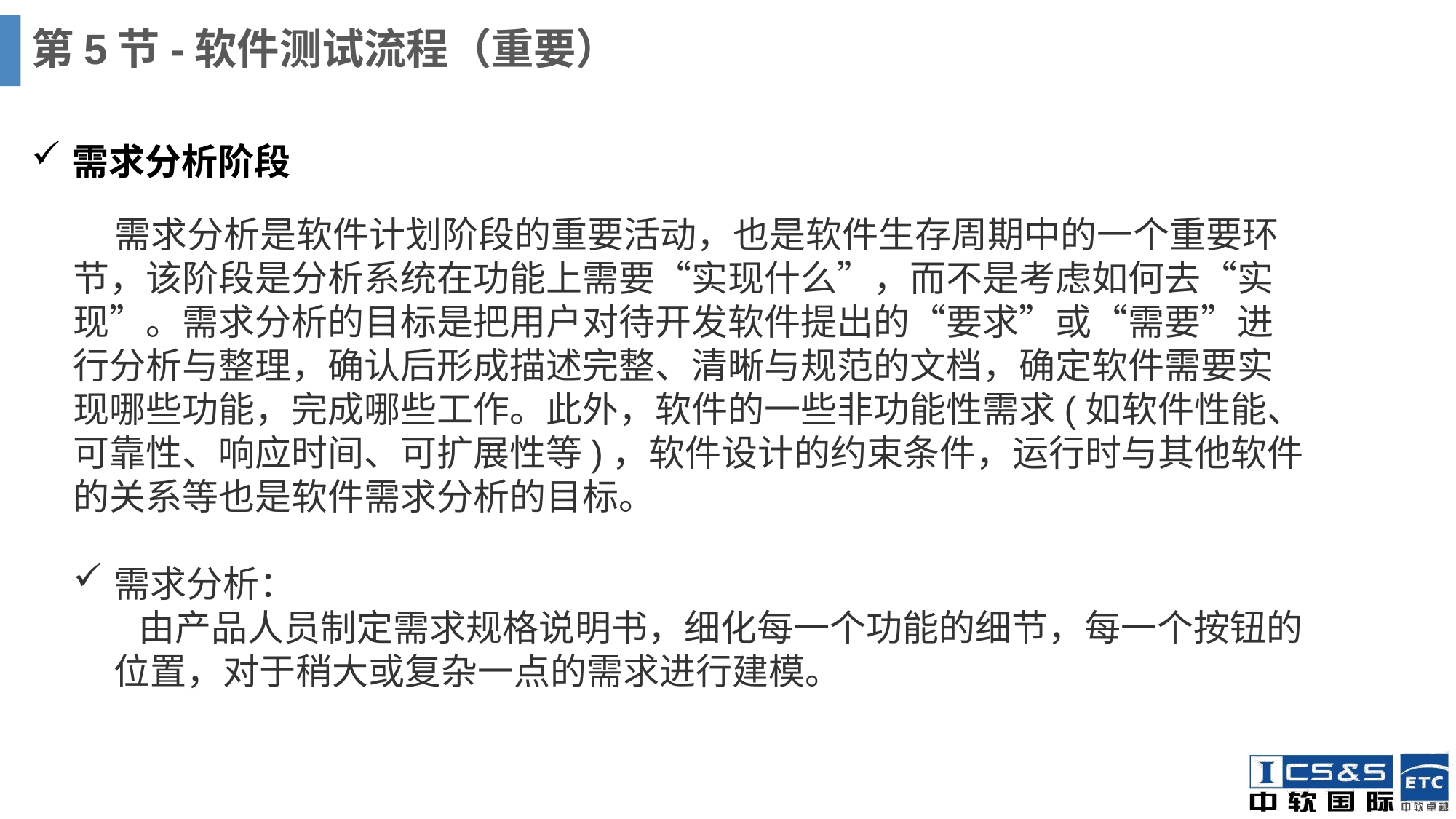

# 第5节-软件测试流程（重要）
需求分析阶段
    需求分析是软件计划阶段的重要活动，也是软件生存周期中的一个重要环节，该阶段是分析系统在功能上需要“实现什么”，而不是考虑如何去“实现”。需求分析的目标是把用户对待开发软件提出的“要求”或“需要”进行分析与整理，确认后形成描述完整、清晰与规范的文档，确定软件需要实现哪些功能，完成哪些工作。此外，软件的一些非功能性需求(如软件性能、可靠性、响应时间、可扩展性等)，软件设计的约束条件，运行时与其他软件的关系等也是软件需求分析的目标。

需求分析：
   由产品人员制定需求规格说明书，细化每一个功能的细节，每一个按钮的位置，对于稍大或复杂一点的需求进行建模。